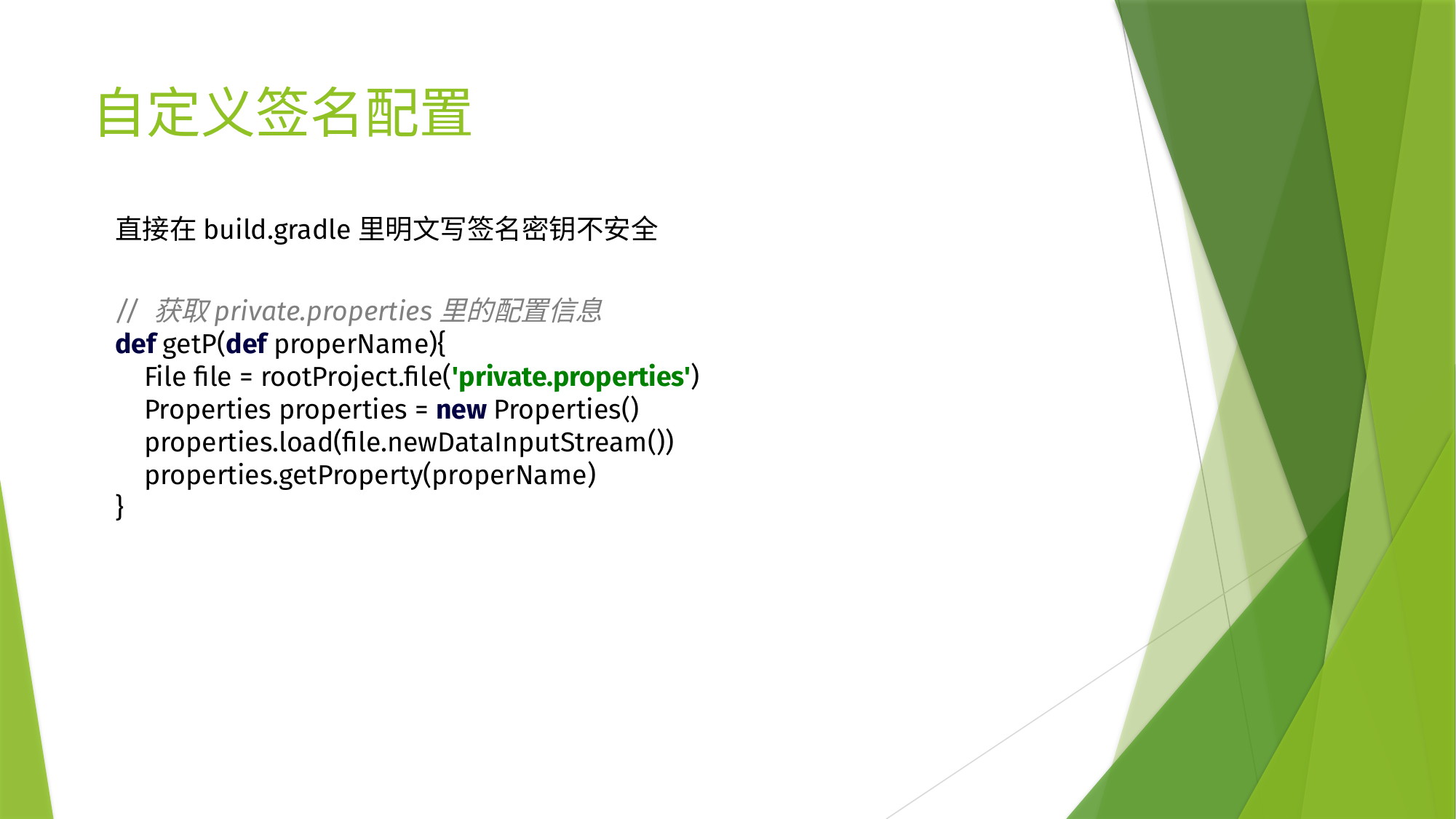

# 自定义签名配置
直接在build.gradle里明文写签名密钥不安全
// 获取private.properties里的配置信息
def getP(def properName){
    File file = rootProject.file('private.properties')
    Properties properties = new Properties()
    properties.load(file.newDataInputStream())
    properties.getProperty(properName)
}